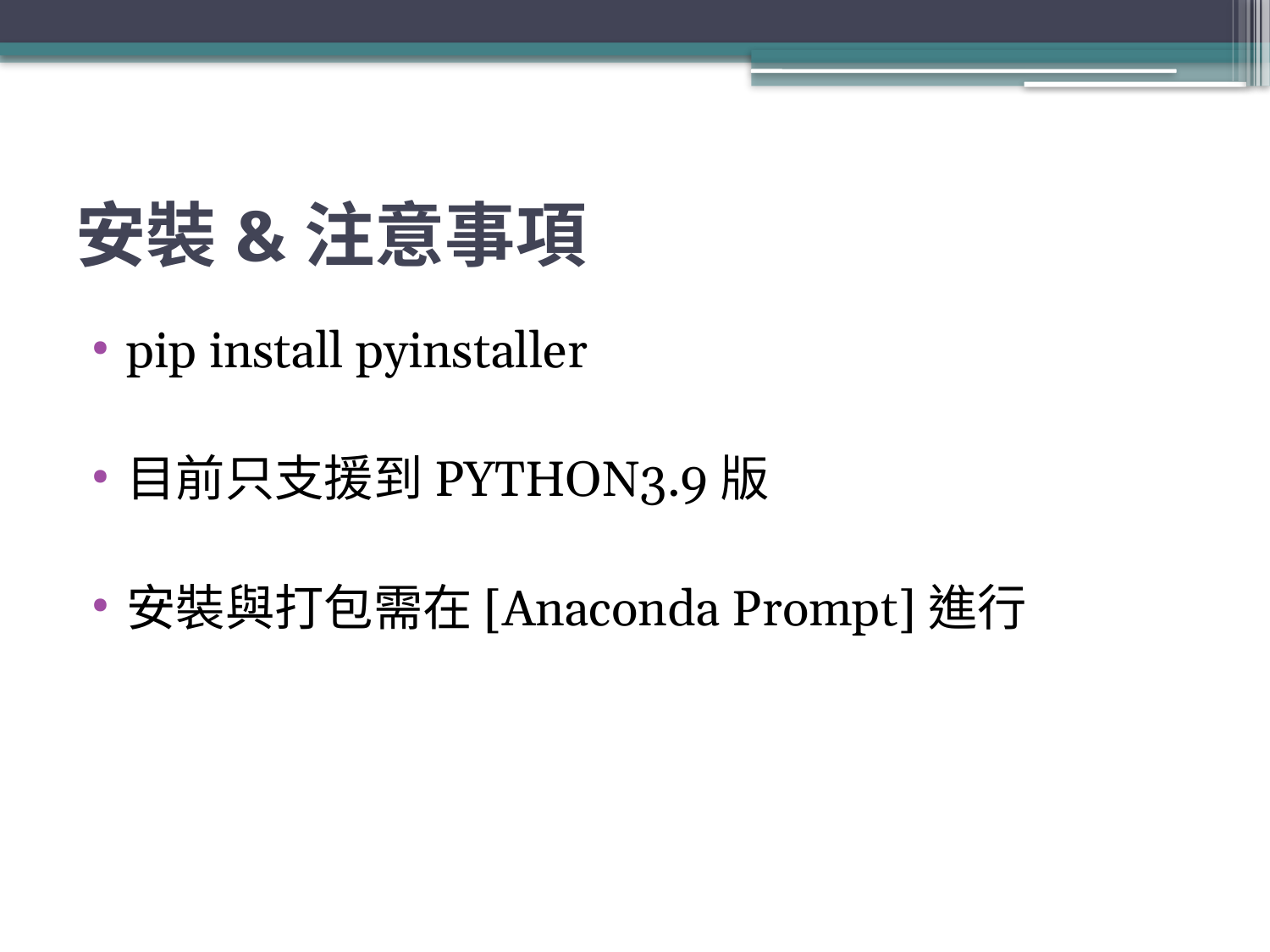

# 安裝&注意事項
pip install pyinstaller

目前只支援到PYTHON3.9版

安裝與打包需在[Anaconda Prompt]進行